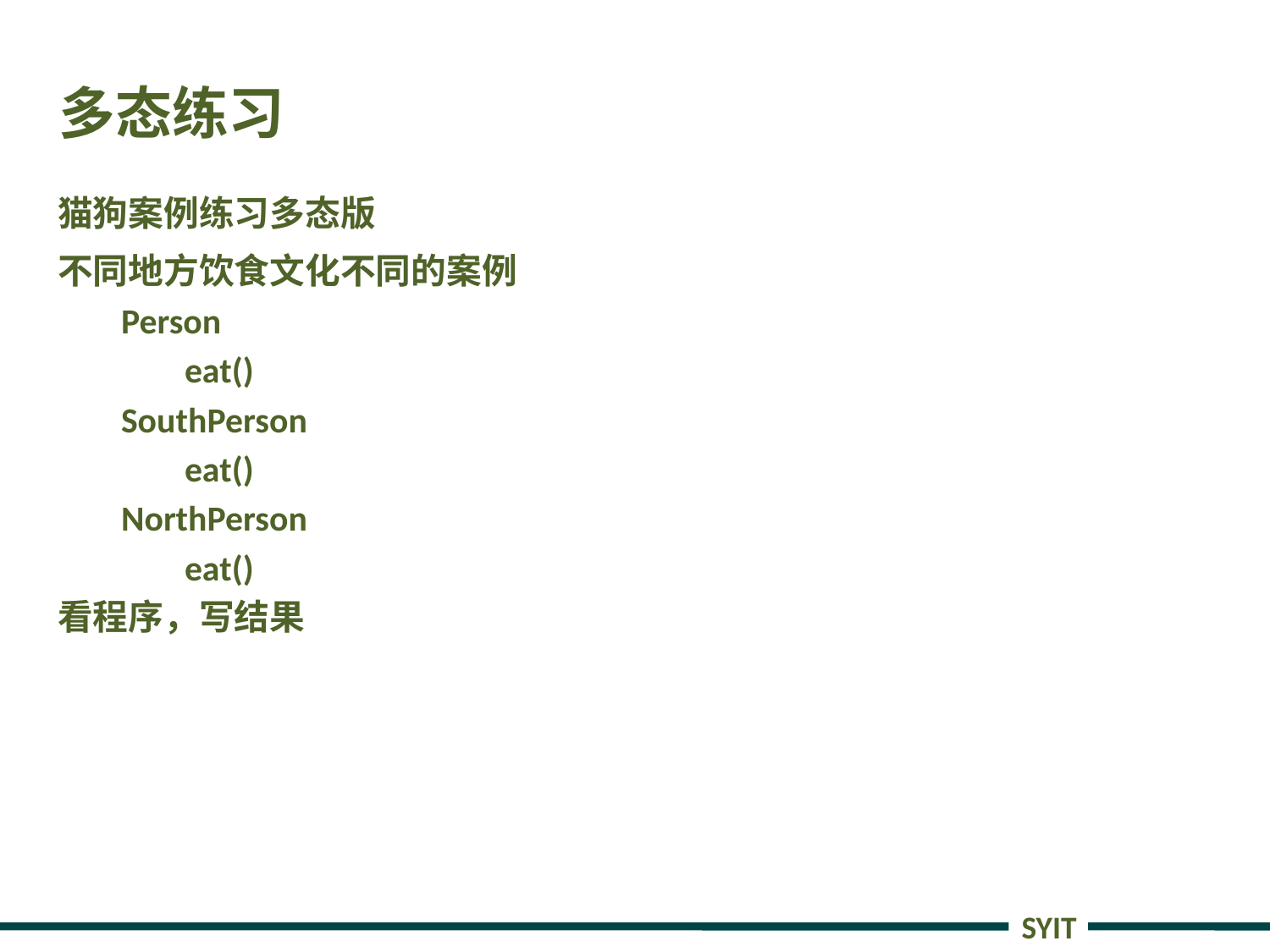

# 多态练习
猫狗案例练习多态版
不同地方饮食文化不同的案例
Person
eat()
SouthPerson
eat()
NorthPerson
eat()
看程序，写结果

SYIT